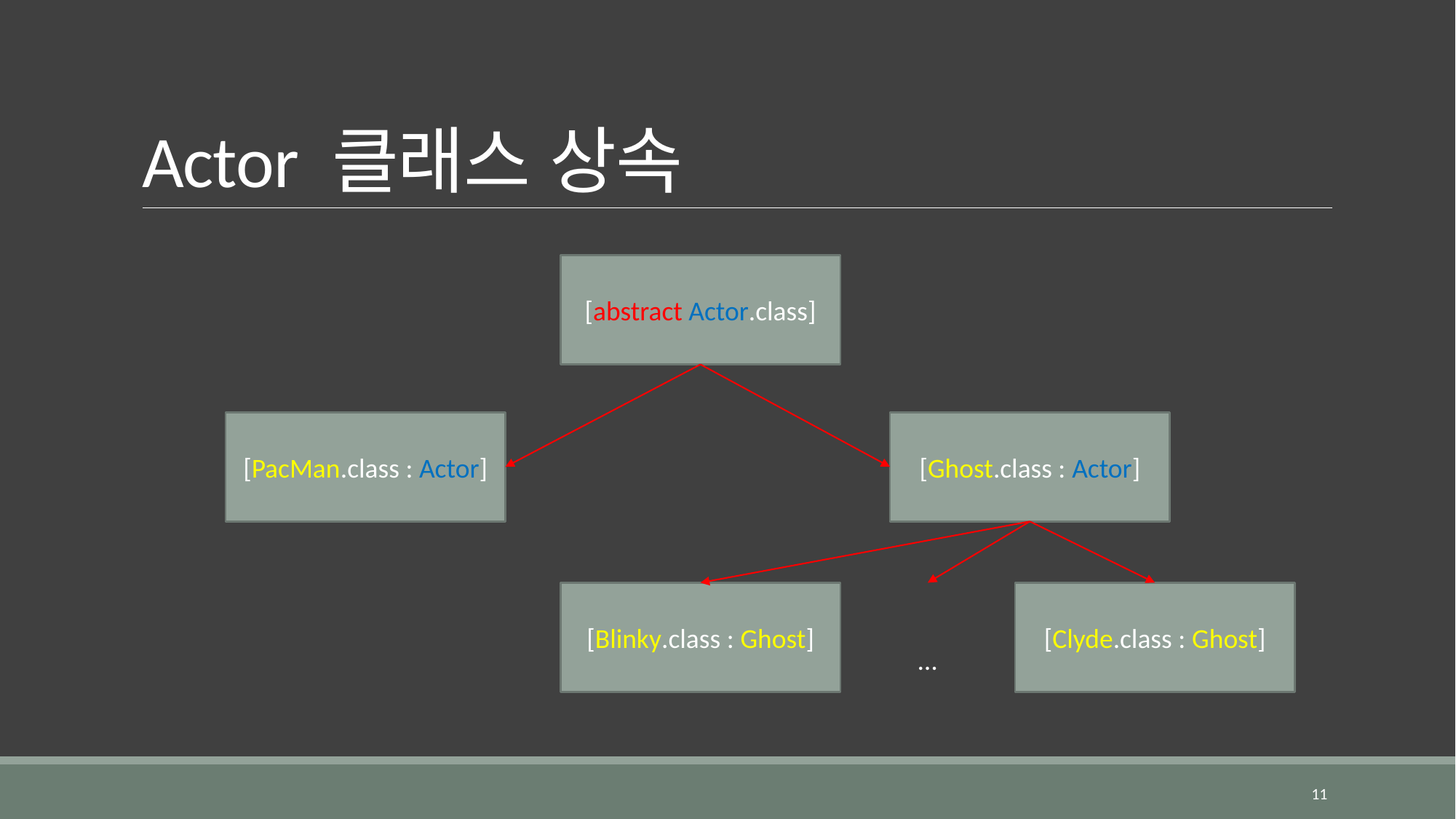

# Actor 클래스 상속
[abstract Actor.class]
[PacMan.class : Actor]
[Ghost.class : Actor]
[Blinky.class : Ghost]
[Clyde.class : Ghost]
…
11